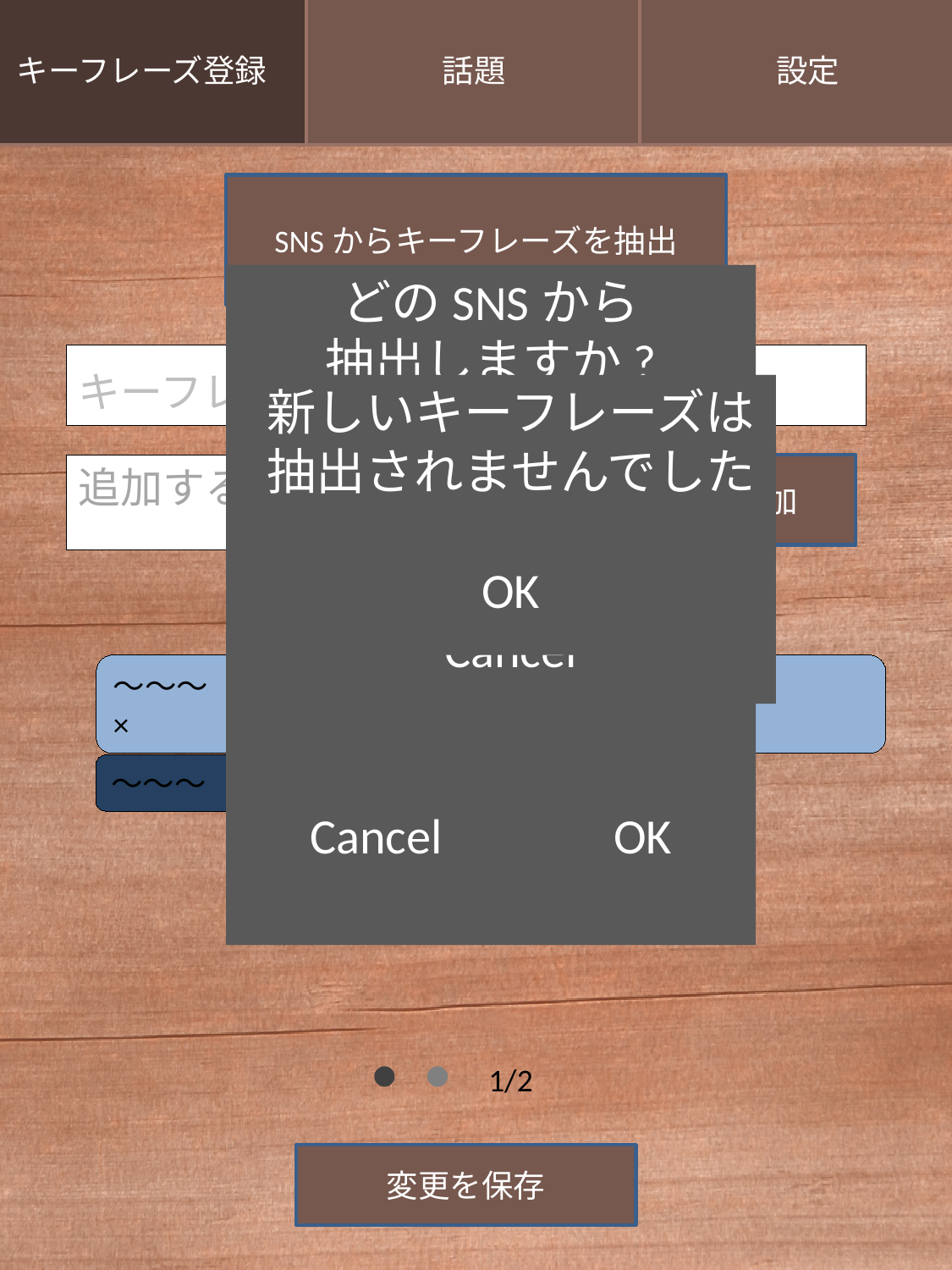

キーフレーズ登録
話題
設定
SNSからキーフレーズを抽出
どのSNSから
抽出しますか?

・Facebook
・Twitter
・LinkdIn
・Google+

Cancel　　　OK
キーフレーズを検索
抽出中

(くるくるマーク)

Cancel
新しいキーフレーズは
抽出されませんでした

OK
追加するキーフレーズ
追加
～～～　　　×
～～～　　　✚
～～～　　　×
～～～　　　　　×
～～～　✚
1/2

変更を保存